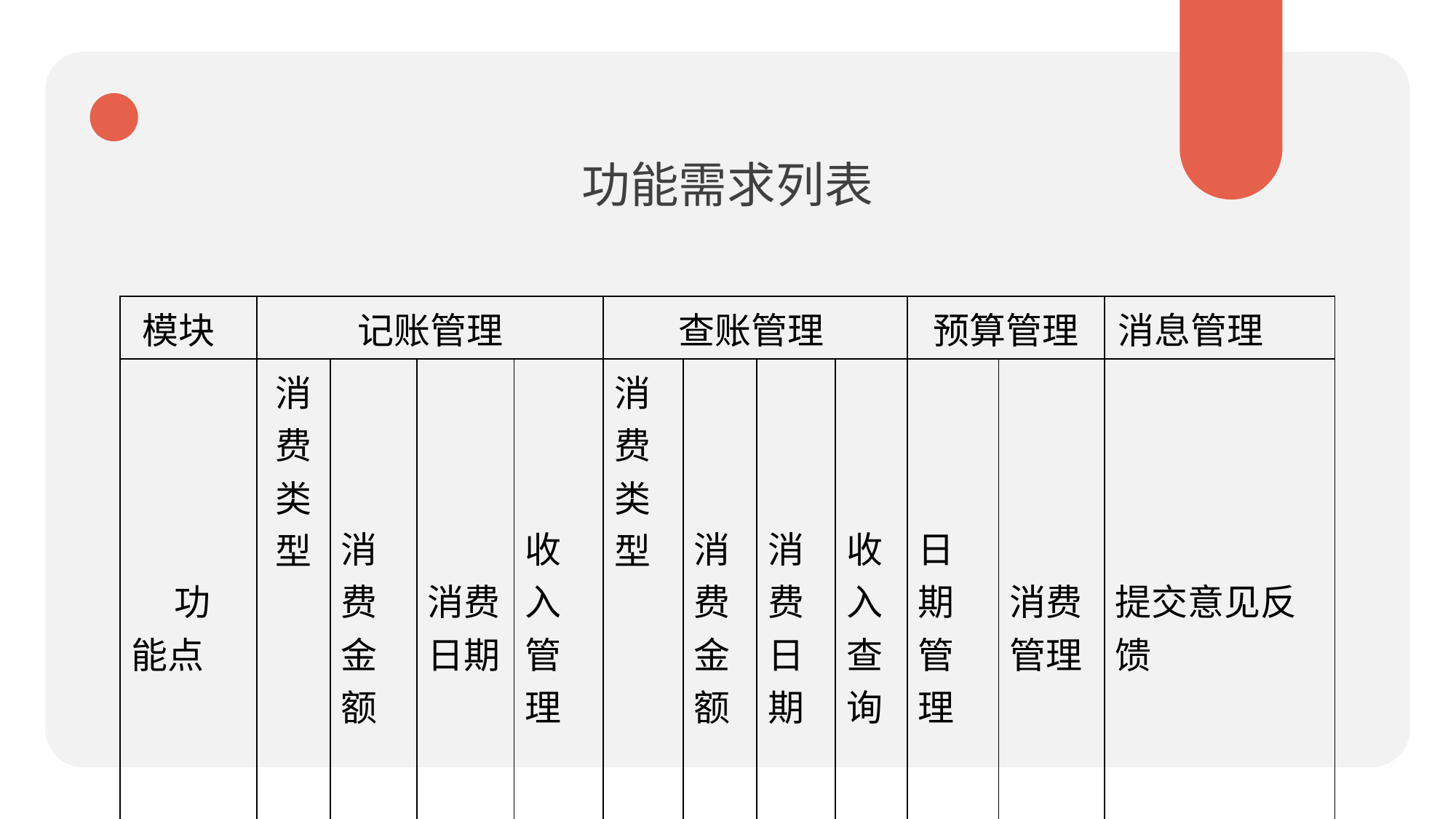

功能需求列表
| 模块 | 记账管理 |  |  | 记账管理 | 查账管理 |  |  |  | 预算管理 |  | 消息管理 |
| --- | --- | --- | --- | --- | --- | --- | --- | --- | --- | --- | --- |
| 功能点 | 消费类型 | 消费金额 | 消费日期 | 收入管理 | 消费类型 | 消费金额 | 消费日期 | 收入查询 | 日期管理 | 消费管理 | 提交意见反馈 |